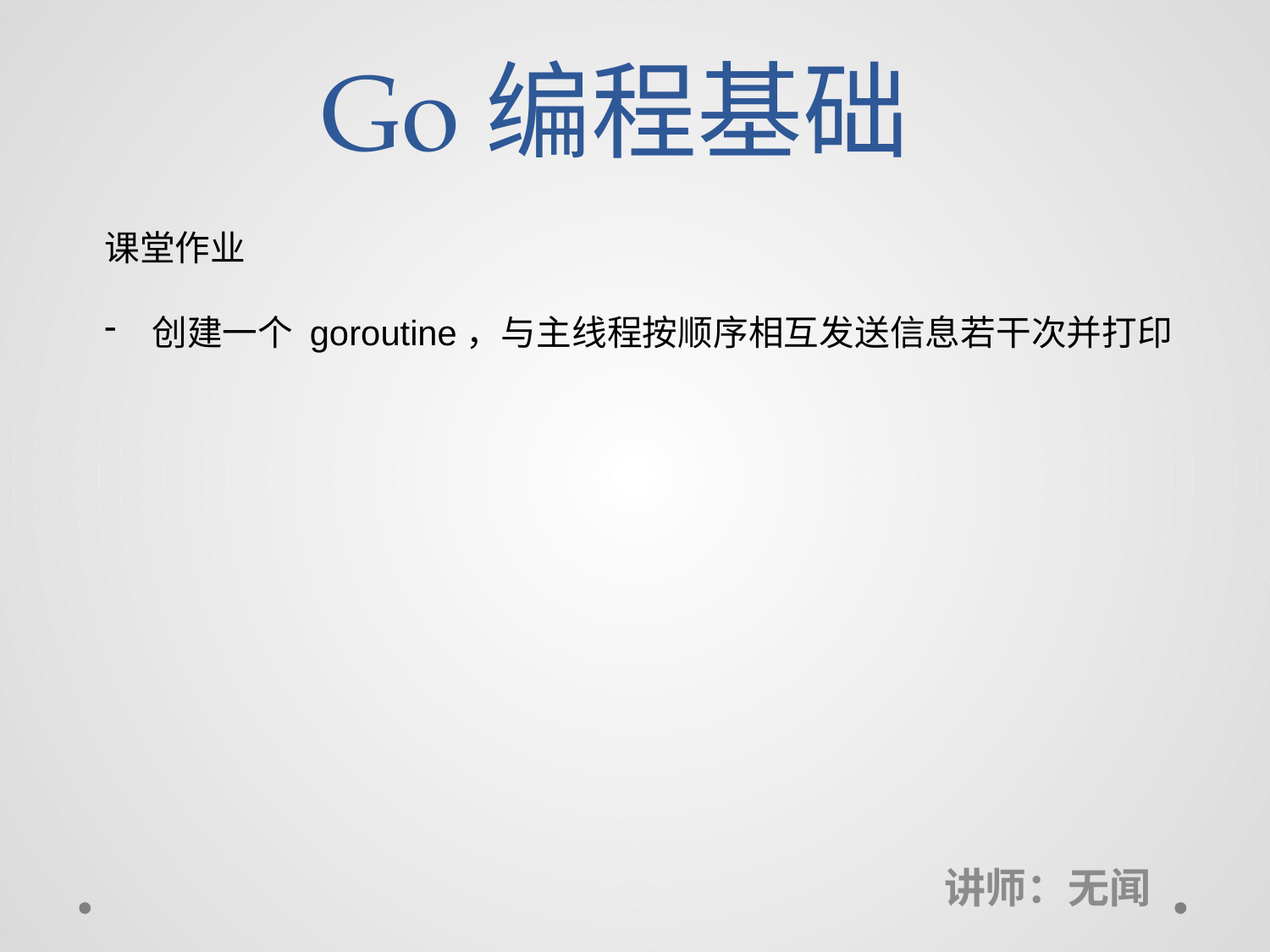

# Go编程基础
课堂作业

创建一个 goroutine，与主线程按顺序相互发送信息若干次并打印
讲师：无闻